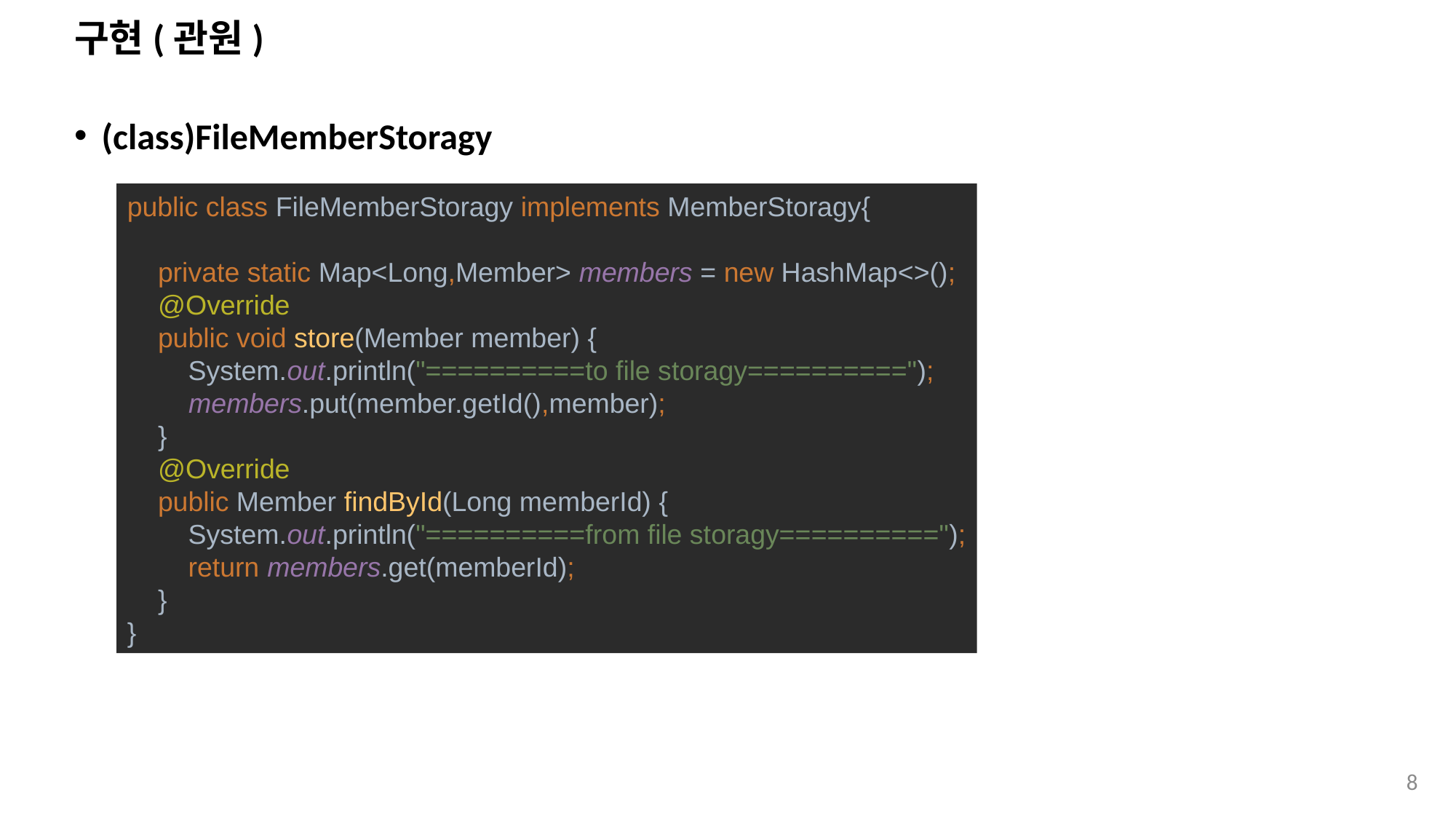

# 구현(관원)
(class)FileMemberStoragy
public class FileMemberStoragy implements MemberStoragy{
    private static Map<Long,Member> members = new HashMap<>();
    @Override
    public void store(Member member) {
        System.out.println("==========to file storagy==========");
        members.put(member.getId(),member);
    }
    @Override
    public Member findById(Long memberId) {
        System.out.println("==========from file storagy==========");
        return members.get(memberId);
    }
}
8